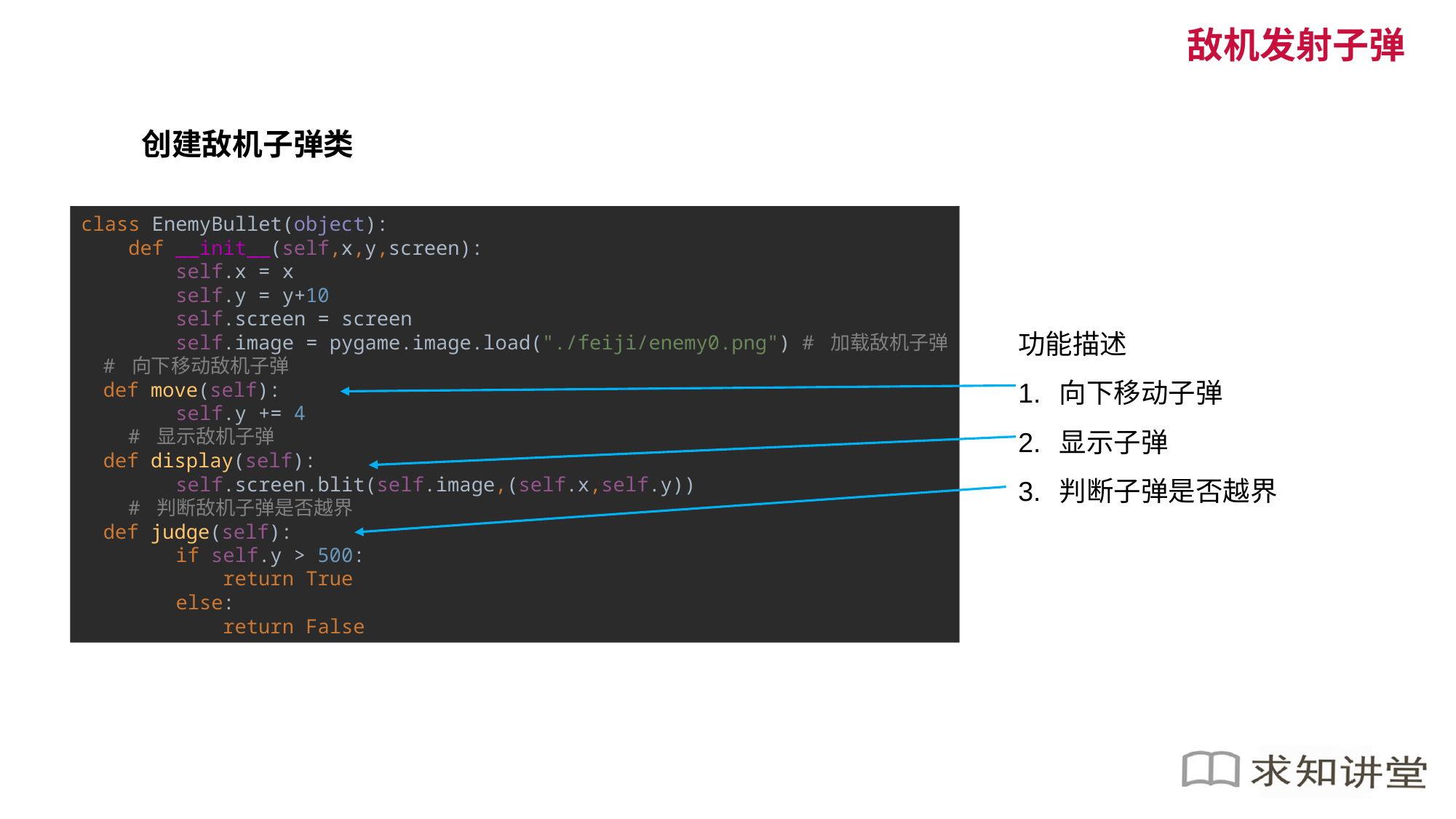

敌机发射子弹
创建敌机子弹类
class EnemyBullet(object):
    def __init__(self,x,y,screen):
        self.x = x
        self.y = y+10
        self.screen = screen
        self.image = pygame.image.load("./feiji/enemy0.png") # 加载敌机子弹
    # 向下移动敌机子弹
    def move(self):
        self.y += 4
    # 显示敌机子弹
    def display(self):
        self.screen.blit(self.image,(self.x,self.y))
    # 判断敌机子弹是否越界
    def judge(self):
        if self.y > 500:
            return True
        else:
            return False
功能描述
向下移动子弹
显示子弹
判断子弹是否越界